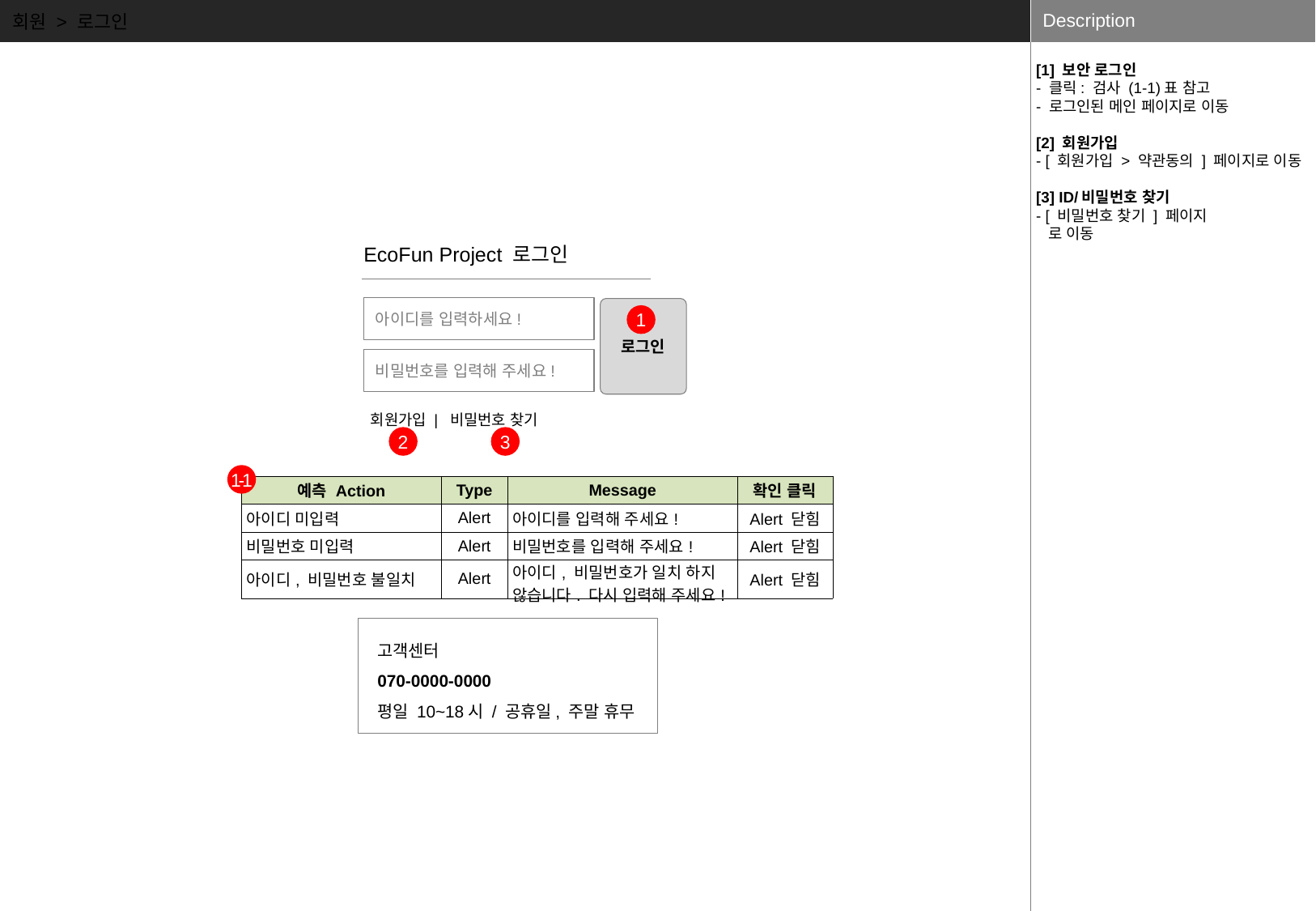

회원 > 로그인

[1] 보안 로그인
- 클릭: 검사 (1-1)표 참고
- 로그인된 메인 페이지로 이동

[2] 회원가입
- [ 회원가입 > 약관동의 ] 페이지로 이동

[3] ID/비밀번호 찾기
- [ 비밀번호 찾기 ] 페이지
  로 이동
EcoFun Project 로그인
아이디를 입력하세요!
로그인
1
비밀번호를 입력해 주세요!
회원가입 |  비밀번호 찾기
2
3
1-1
| 예측 Action | Type | Message | 확인 클릭 |
| --- | --- | --- | --- |
| 아이디 미입력 | Alert | 아이디를 입력해 주세요! | Alert 닫힘 |
| 비밀번호 미입력 | Alert | 비밀번호를 입력해 주세요! | Alert 닫힘 |
| 아이디, 비밀번호 불일치 | Alert | 아이디, 비밀번호가 일치 하지 않습니다. 다시 입력해 주세요! | Alert 닫힘 |
고객센터
070-0000-0000
평일 10~18시 / 공휴일, 주말 휴무